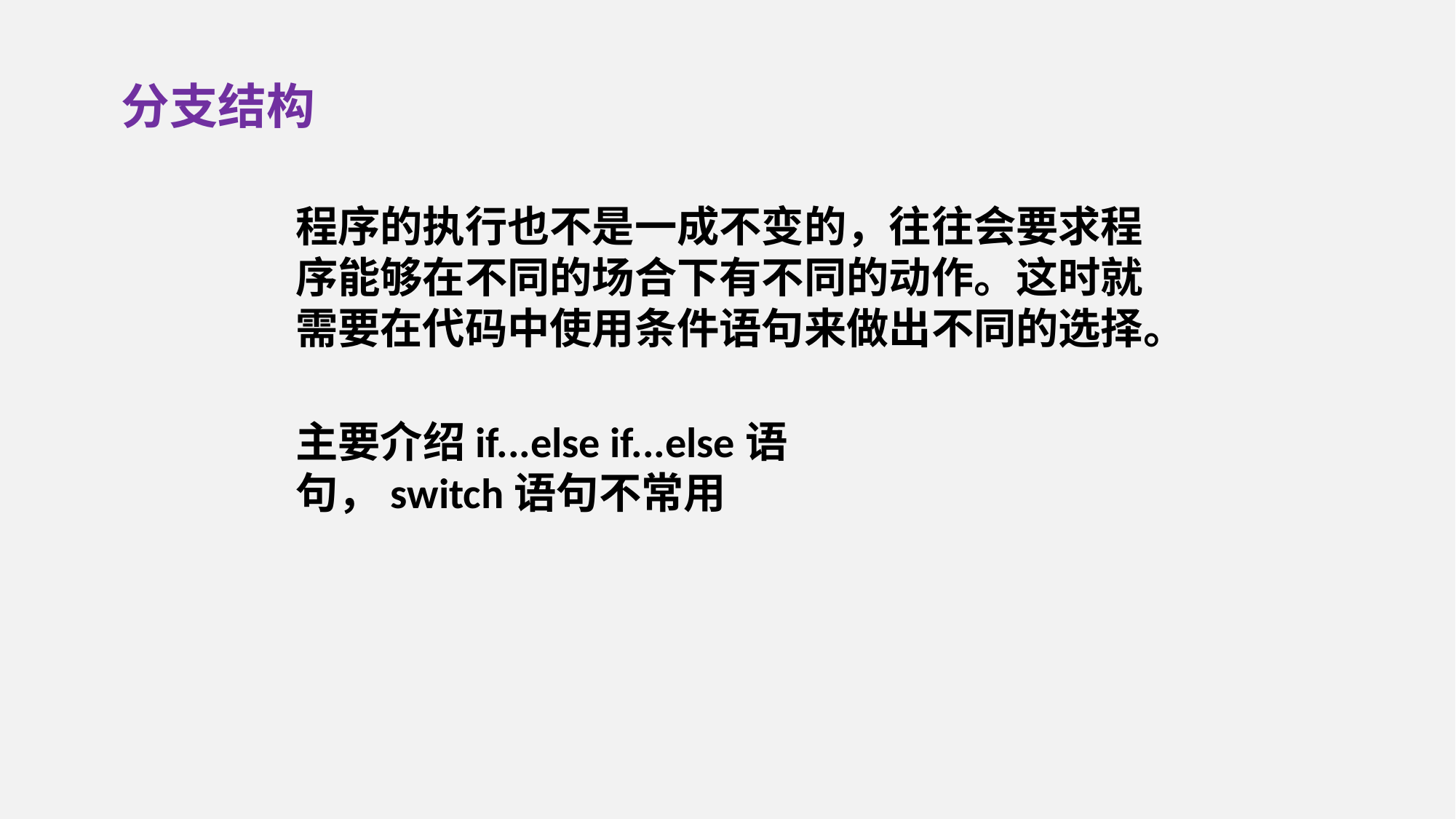

分支结构
程序的执行也不是一成不变的，往往会要求程序能够在不同的场合下有不同的动作。这时就需要在代码中使用条件语句来做出不同的选择。
主要介绍if...else if...else语句，switch语句不常用